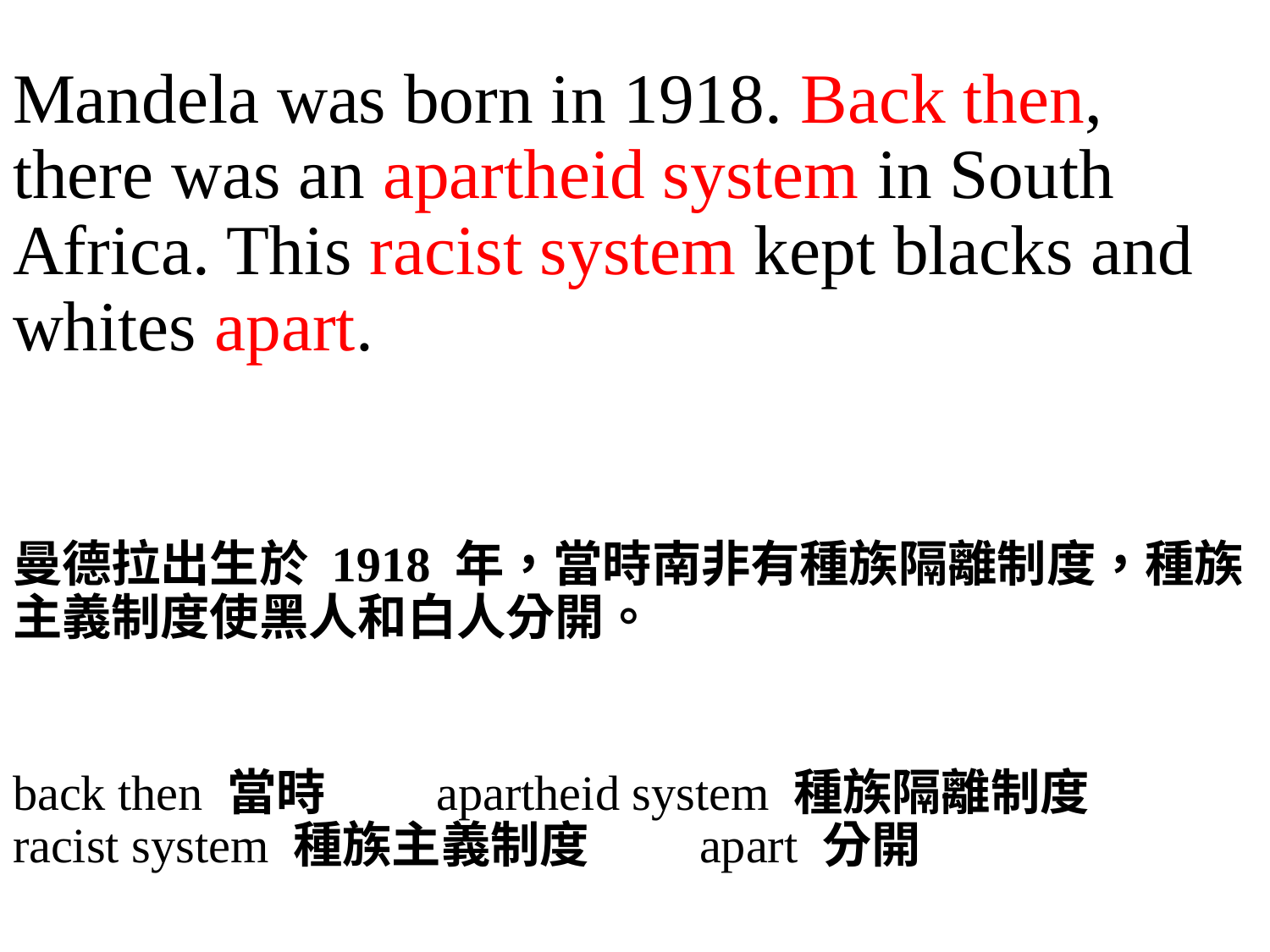

Mandela was born in 1918. Back then, there was an apartheid system in South Africa. This racist system kept blacks and whites apart.

曼德拉出生於 1918 年，當時南非有種族隔離制度，種族主義制度使黑人和白人分開。

back then 當時　　apartheid system 種族隔離制度
racist system 種族主義制度　　apart 分開